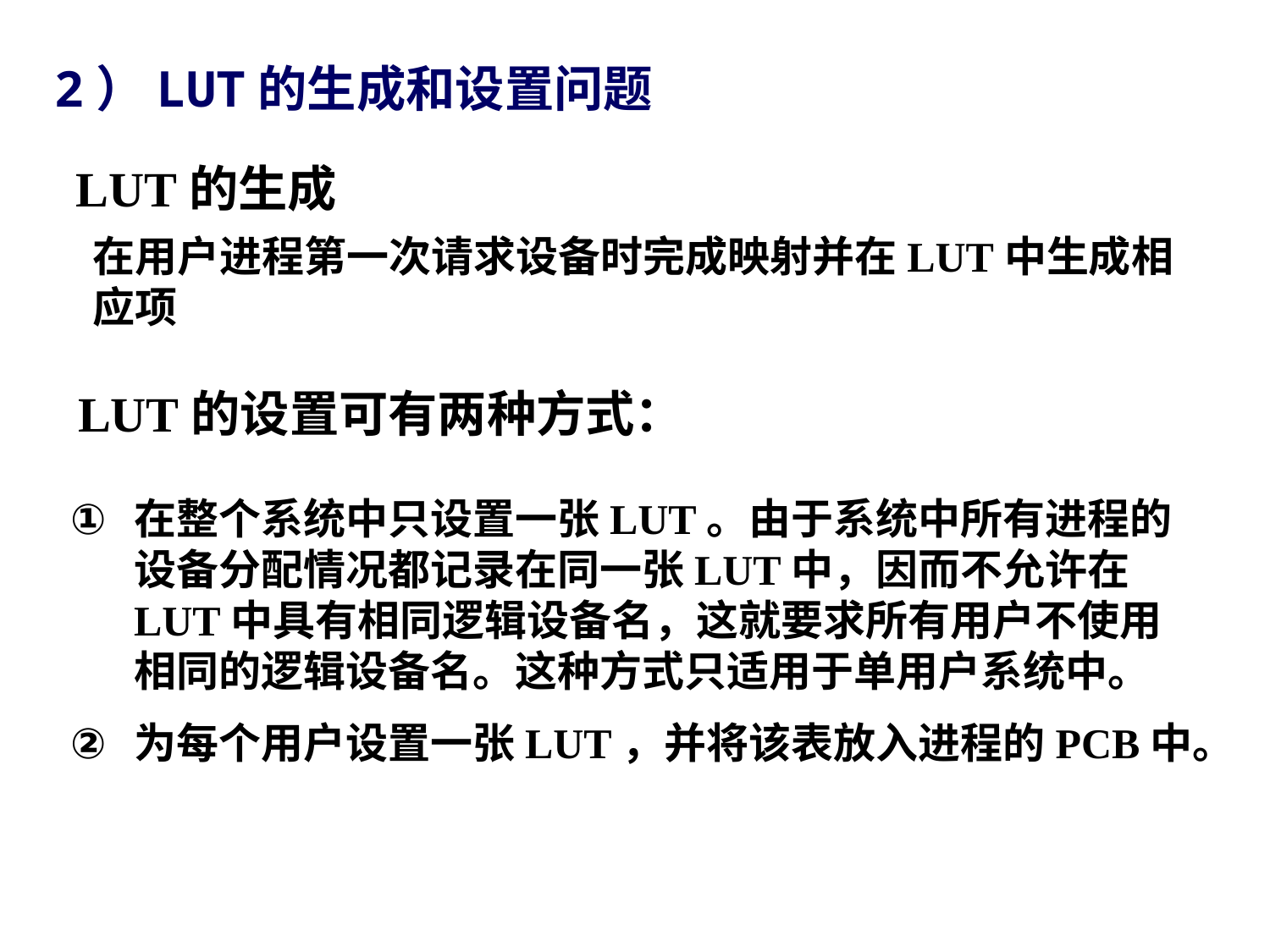

2）LUT的生成和设置问题
LUT的生成
在用户进程第一次请求设备时完成映射并在LUT中生成相应项
LUT的设置可有两种方式：
在整个系统中只设置一张LUT。由于系统中所有进程的设备分配情况都记录在同一张LUT中，因而不允许在LUT中具有相同逻辑设备名，这就要求所有用户不使用相同的逻辑设备名。这种方式只适用于单用户系统中。
为每个用户设置一张LUT，并将该表放入进程的PCB中。
60